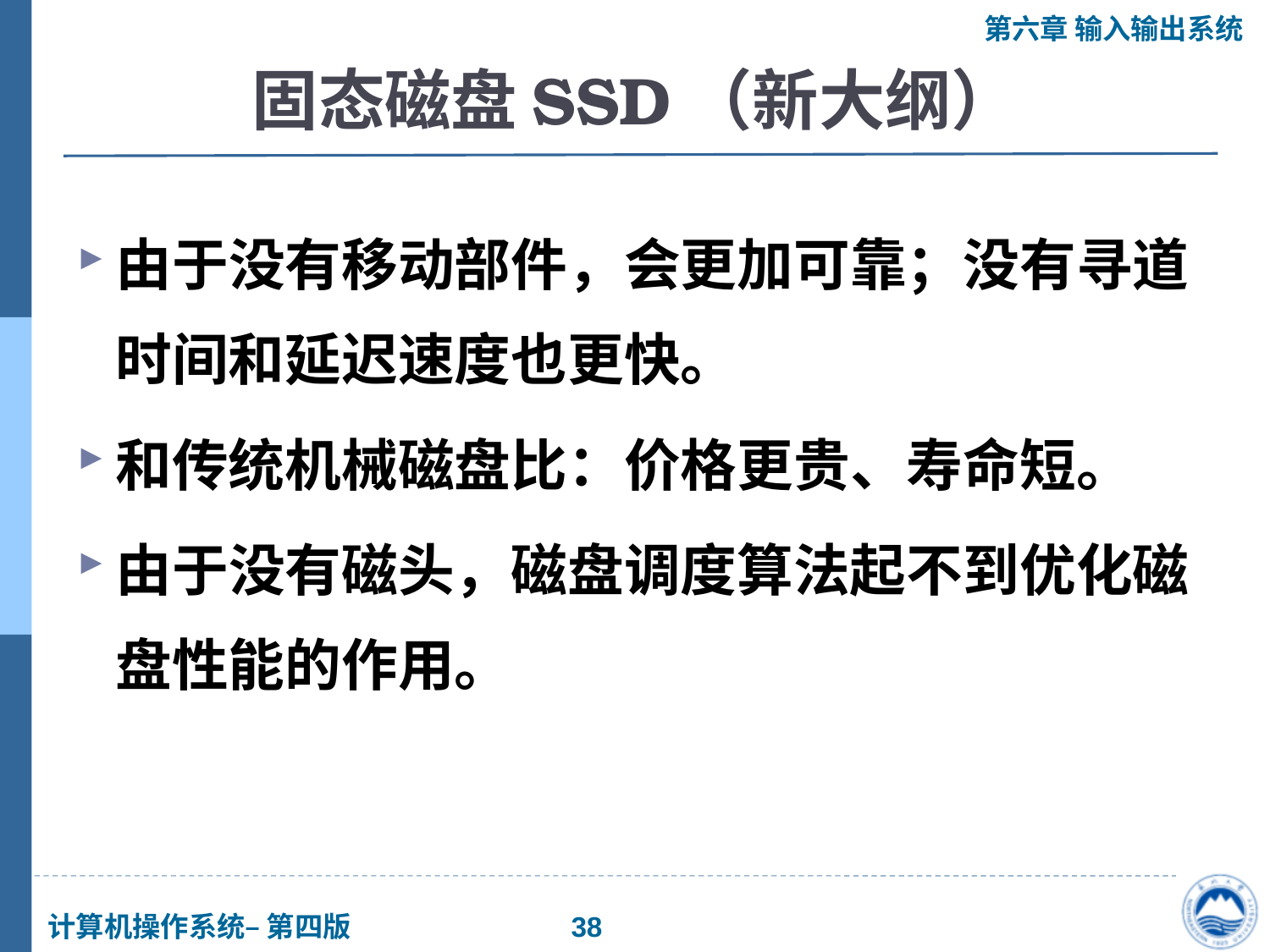

# 固态磁盘SSD（新大纲）
由于没有移动部件，会更加可靠；没有寻道时间和延迟速度也更快。
和传统机械磁盘比：价格更贵、寿命短。
由于没有磁头，磁盘调度算法起不到优化磁盘性能的作用。